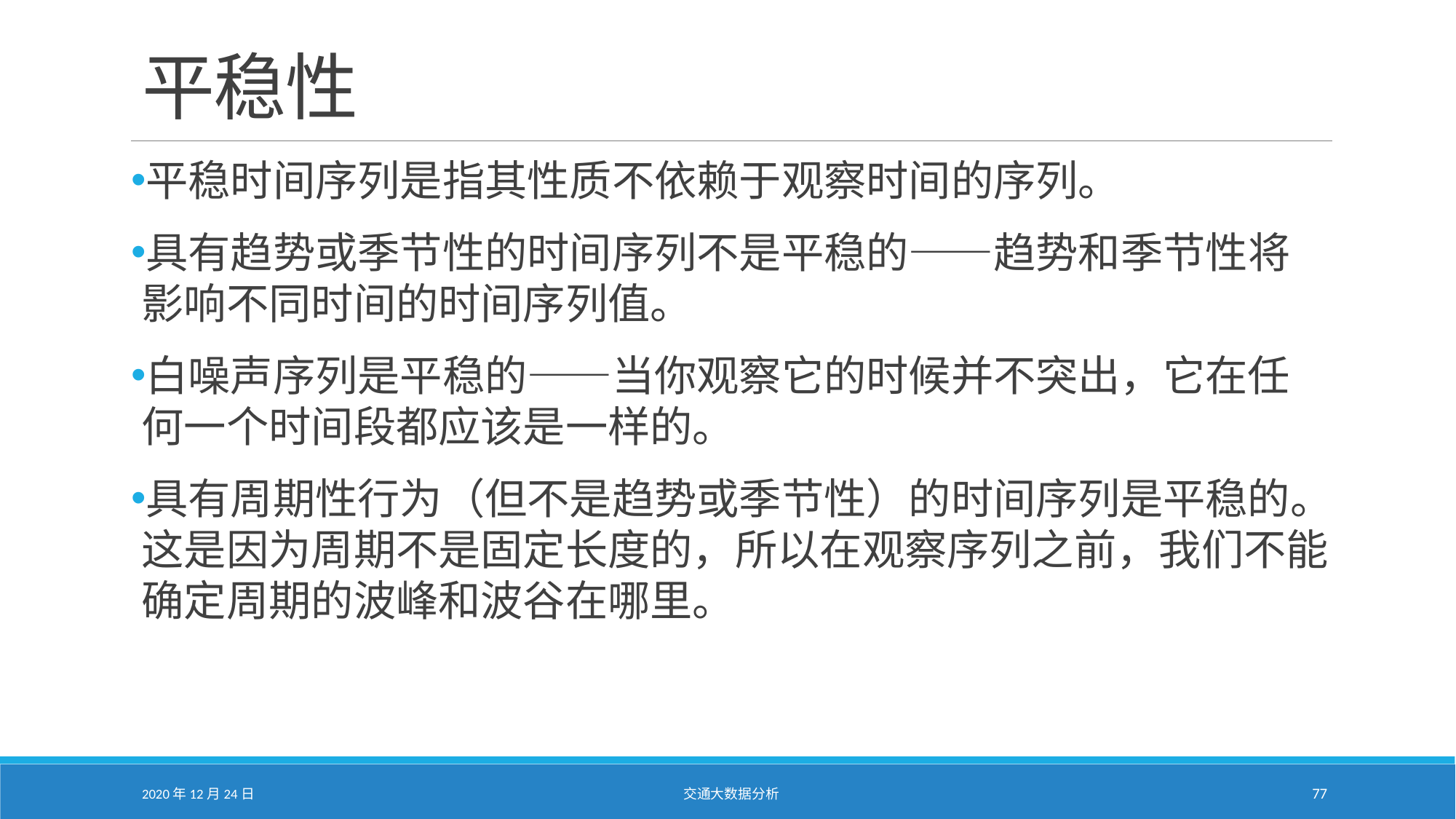

# 平稳性
平稳时间序列是指其性质不依赖于观察时间的序列。
具有趋势或季节性的时间序列不是平稳的——趋势和季节性将影响不同时间的时间序列值。
白噪声序列是平稳的——当你观察它的时候并不突出，它在任何一个时间段都应该是一样的。
具有周期性行为（但不是趋势或季节性）的时间序列是平稳的。这是因为周期不是固定长度的，所以在观察序列之前，我们不能确定周期的波峰和波谷在哪里。
2020年12月24日
交通大数据分析
77